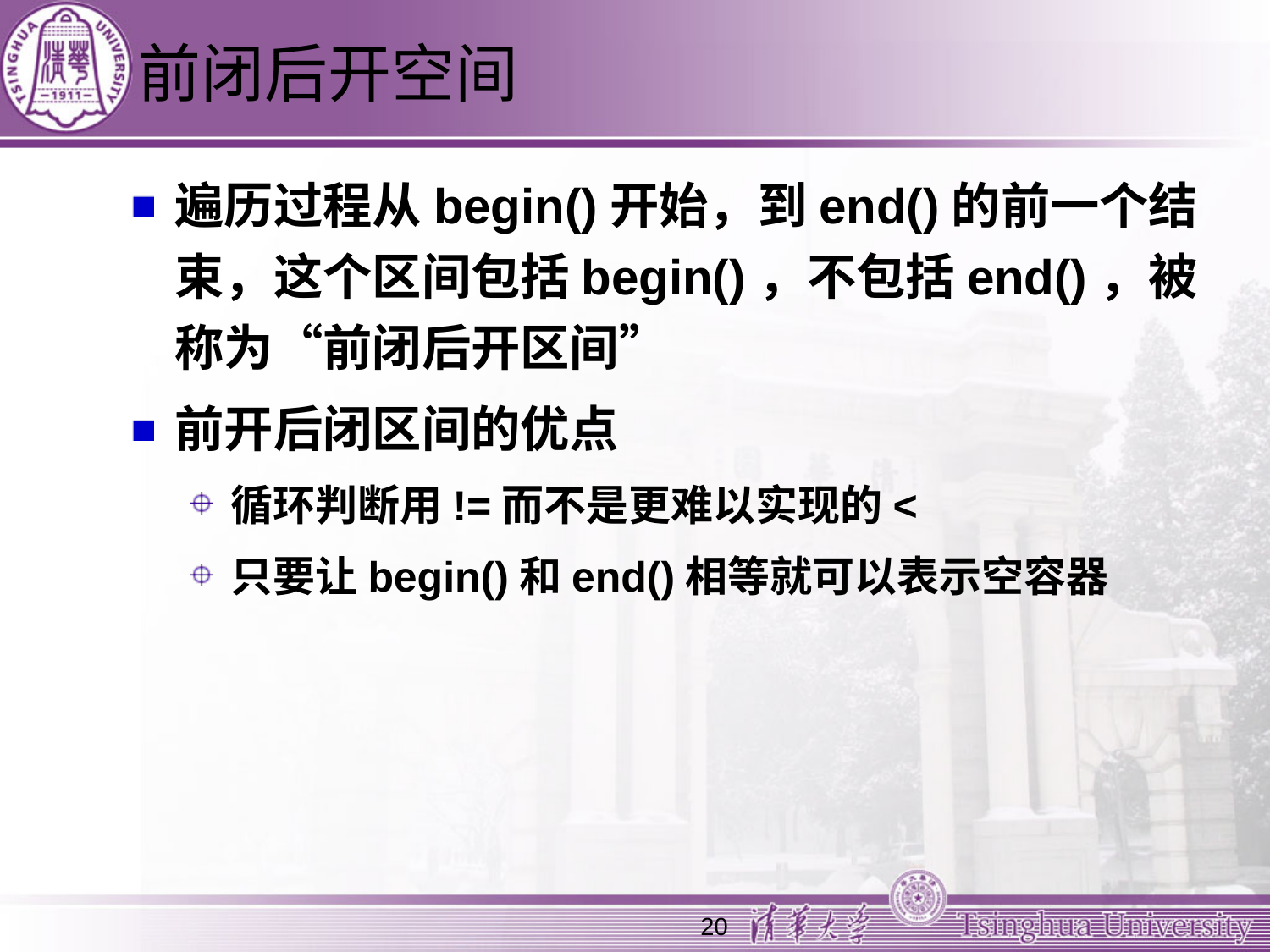

# 前闭后开空间
遍历过程从begin()开始，到end()的前一个结束，这个区间包括begin()，不包括end()，被称为“前闭后开区间”
前开后闭区间的优点
循环判断用!=而不是更难以实现的<
只要让begin()和end()相等就可以表示空容器

20